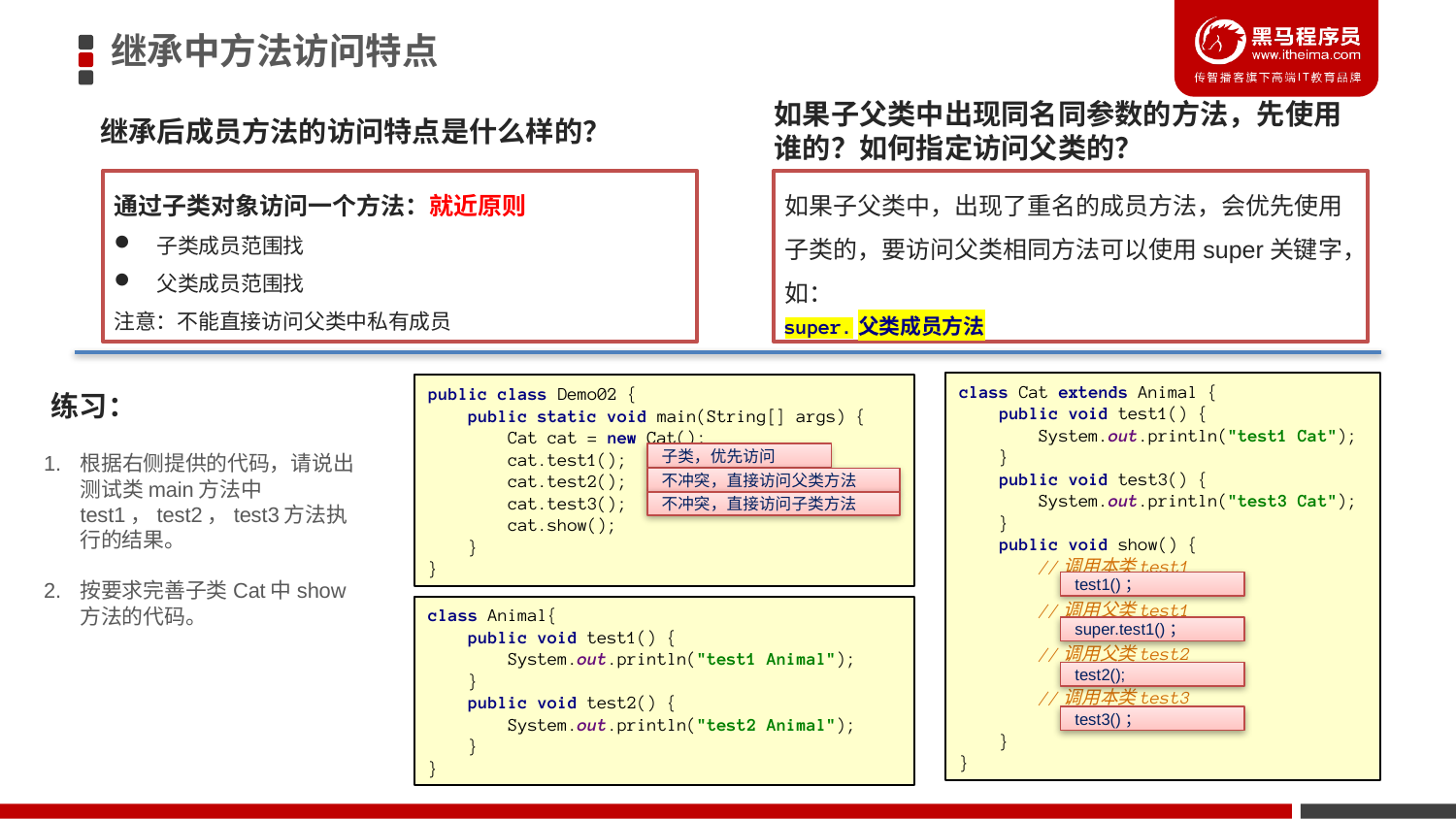

# 继承中方法访问特点
继承后成员方法的访问特点是什么样的？
如果子父类中出现同名同参数的方法，先使用谁的？如何指定访问父类的？
通过子类对象访问一个方法：就近原则
子类成员范围找
父类成员范围找
注意：不能直接访问父类中私有成员
如果子父类中，出现了重名的成员方法，会优先使用子类的，要访问父类相同方法可以使用super关键字，如：
super.父类成员方法
class Cat extends Animal {
    public void test1() {
        System.out.println("test1 Cat");
    }
    public void test3() {
        System.out.println("test3 Cat");
    }
    public void show() {
        //调用本类test1
        //调用父类test1
        //调用父类test2
        //调用本类test3
    }
}
练习：
public class Demo02 {
    public static void main(String[] args) {
        Cat cat = new Cat();
        cat.test1();
        cat.test2();
        cat.test3();
        cat.show();
    }
}
根据右侧提供的代码，请说出测试类main方法中test1，test2，test3方法执行的结果。

按要求完善子类Cat中show方法的代码。
class Animal{
    public void test1() {
        System.out.println("test1 Animal");
    }
    public void test2() {
        System.out.println("test2 Animal");
    }
}
子类，优先访问
不冲突，直接访问父类方法
不冲突，直接访问子类方法
test1()；
super.test1()；
test2();
test3()；